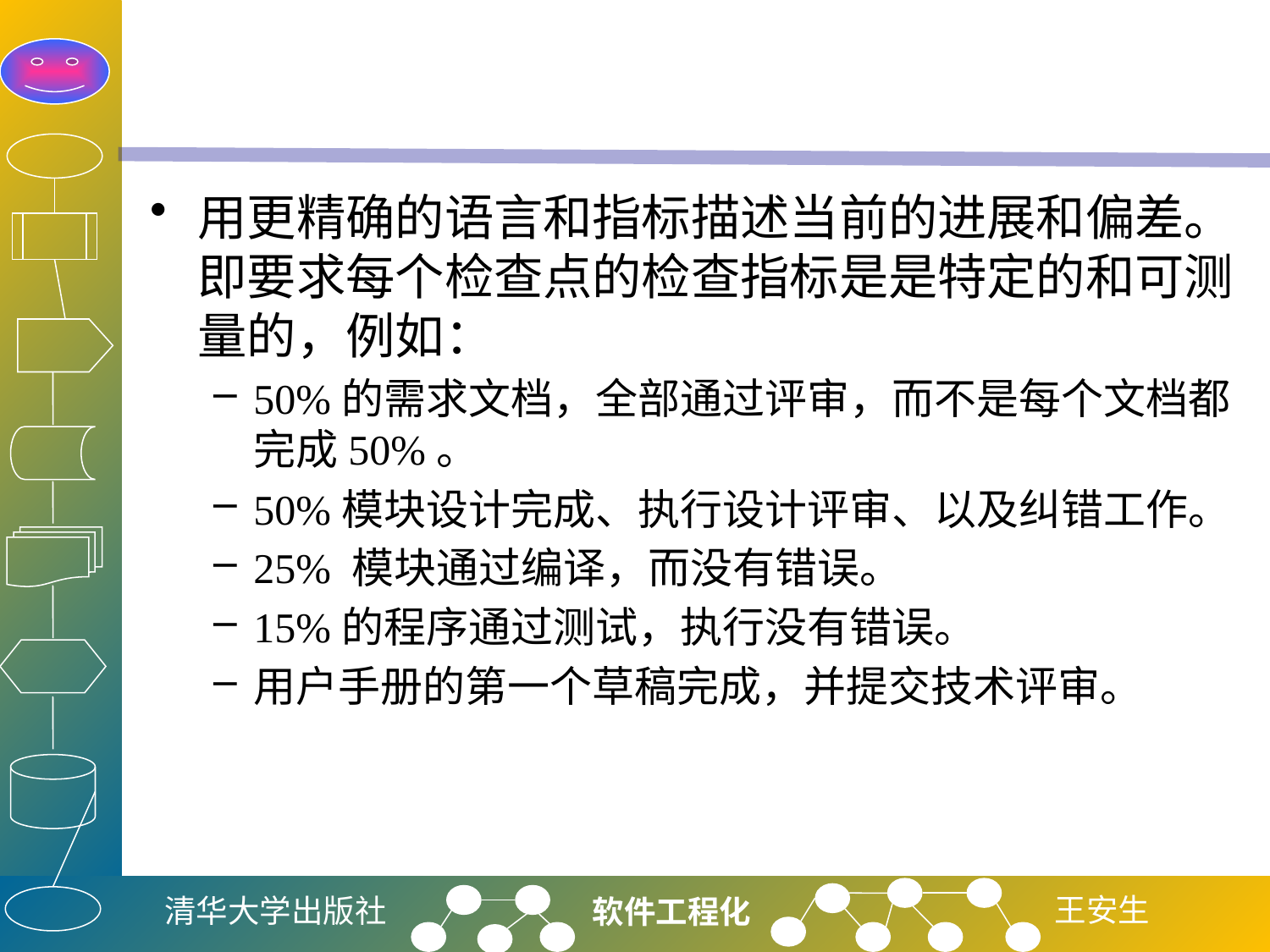

#
用更精确的语言和指标描述当前的进展和偏差。即要求每个检查点的检查指标是是特定的和可测量的，例如：
50%的需求文档，全部通过评审，而不是每个文档都完成50%。
50%模块设计完成、执行设计评审、以及纠错工作。
25% 模块通过编译，而没有错误。
15%的程序通过测试，执行没有错误。
用户手册的第一个草稿完成，并提交技术评审。